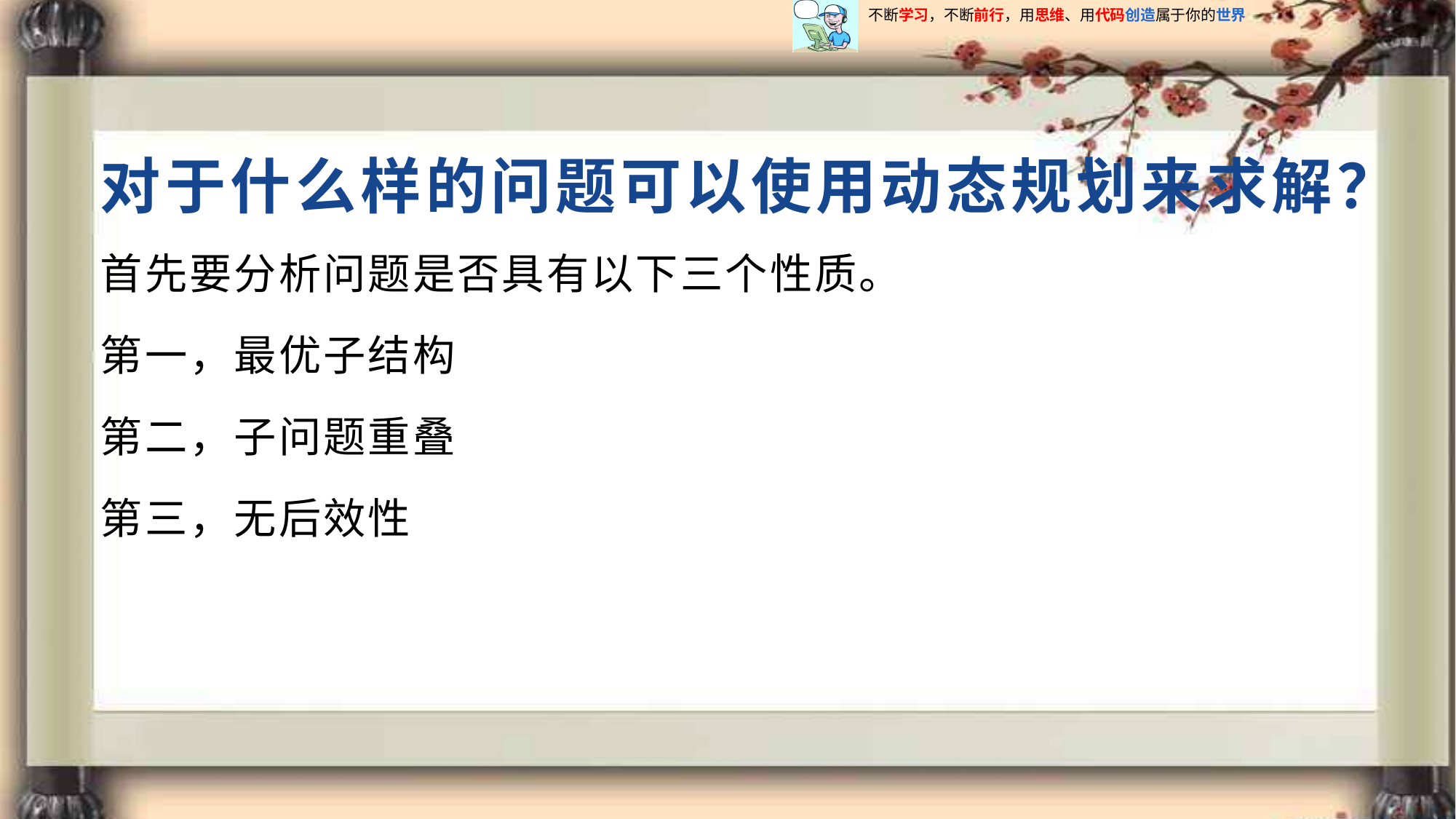

# 对于什么样的问题可以使用动态规划来求解？
首先要分析问题是否具有以下三个性质。
第一，最优子结构
第二，子问题重叠
第三，无后效性